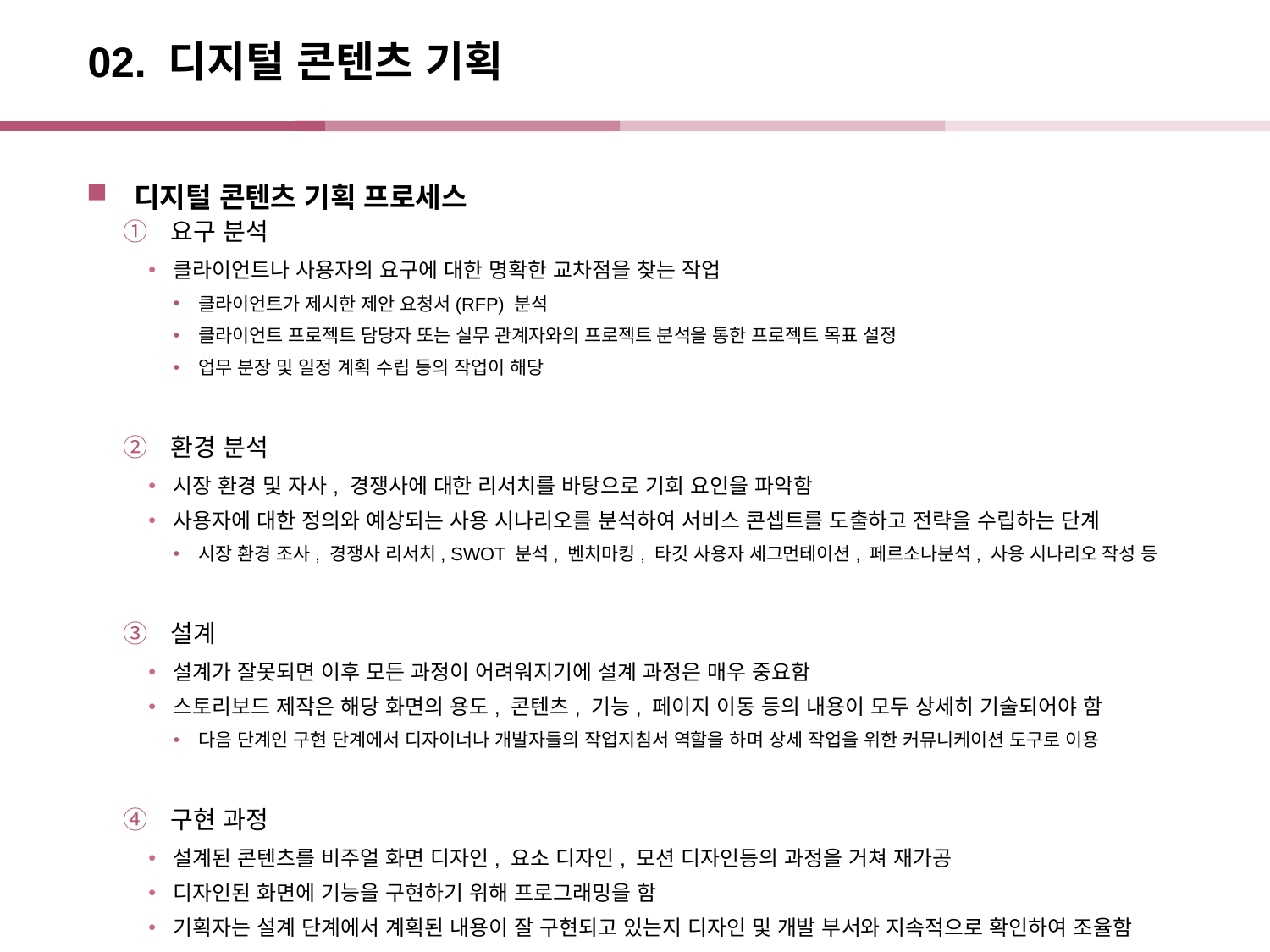

# 02. 디지털 콘텐츠 기획
디지털 콘텐츠 기획 프로세스
요구 분석
클라이언트나 사용자의 요구에 대한 명확한 교차점을 찾는 작업
클라이언트가 제시한 제안 요청서(RFP) 분석
클라이언트 프로젝트 담당자 또는 실무 관계자와의 프로젝트 분석을 통한 프로젝트 목표 설정
업무 분장 및 일정 계획 수립 등의 작업이 해당

환경 분석
시장 환경 및 자사, 경쟁사에 대한 리서치를 바탕으로 기회 요인을 파악함
사용자에 대한 정의와 예상되는 사용 시나리오를 분석하여 서비스 콘셉트를 도출하고 전략을 수립하는 단계
시장 환경 조사, 경쟁사 리서치, SWOT 분석, 벤치마킹, 타깃 사용자 세그먼테이션, 페르소나분석, 사용 시나리오 작성 등

설계
설계가 잘못되면 이후 모든 과정이 어려워지기에 설계 과정은 매우 중요함
스토리보드 제작은 해당 화면의 용도, 콘텐츠, 기능, 페이지 이동 등의 내용이 모두 상세히 기술되어야 함
다음 단계인 구현 단계에서 디자이너나 개발자들의 작업지침서 역할을 하며 상세 작업을 위한 커뮤니케이션 도구로 이용

구현 과정
설계된 콘텐츠를 비주얼 화면 디자인, 요소 디자인, 모션 디자인등의 과정을 거쳐 재가공
디자인된 화면에 기능을 구현하기 위해 프로그래밍을 함
기획자는 설계 단계에서 계획된 내용이 잘 구현되고 있는지 디자인 및 개발 부서와 지속적으로 확인하여 조율함